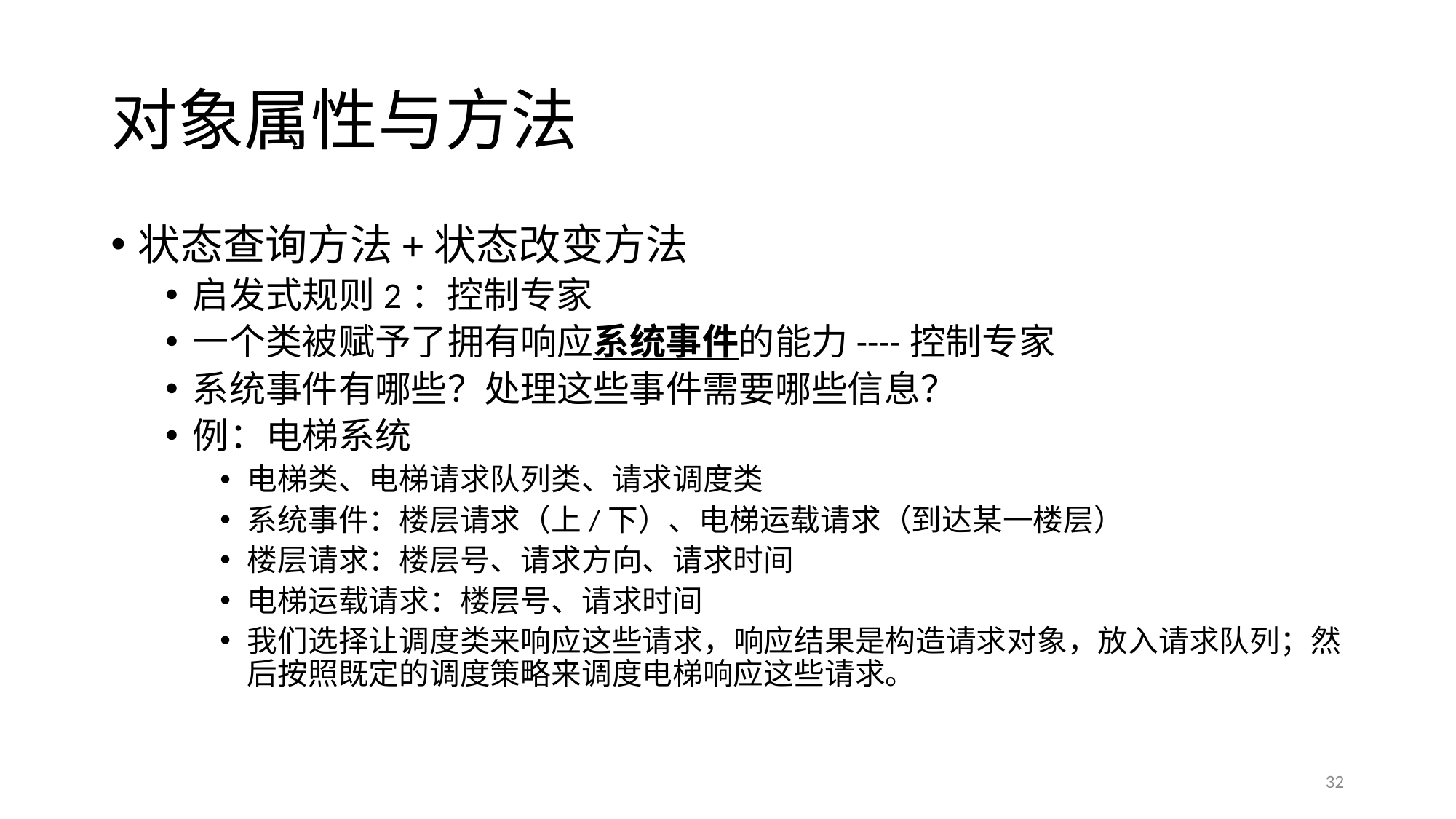

# 对象属性与方法
状态查询方法+状态改变方法
启发式规则2：控制专家
一个类被赋予了拥有响应系统事件的能力----控制专家
系统事件有哪些？处理这些事件需要哪些信息？
例：电梯系统
电梯类、电梯请求队列类、请求调度类
系统事件：楼层请求（上/下）、电梯运载请求（到达某一楼层）
楼层请求：楼层号、请求方向、请求时间
电梯运载请求：楼层号、请求时间
我们选择让调度类来响应这些请求，响应结果是构造请求对象，放入请求队列；然后按照既定的调度策略来调度电梯响应这些请求。
32